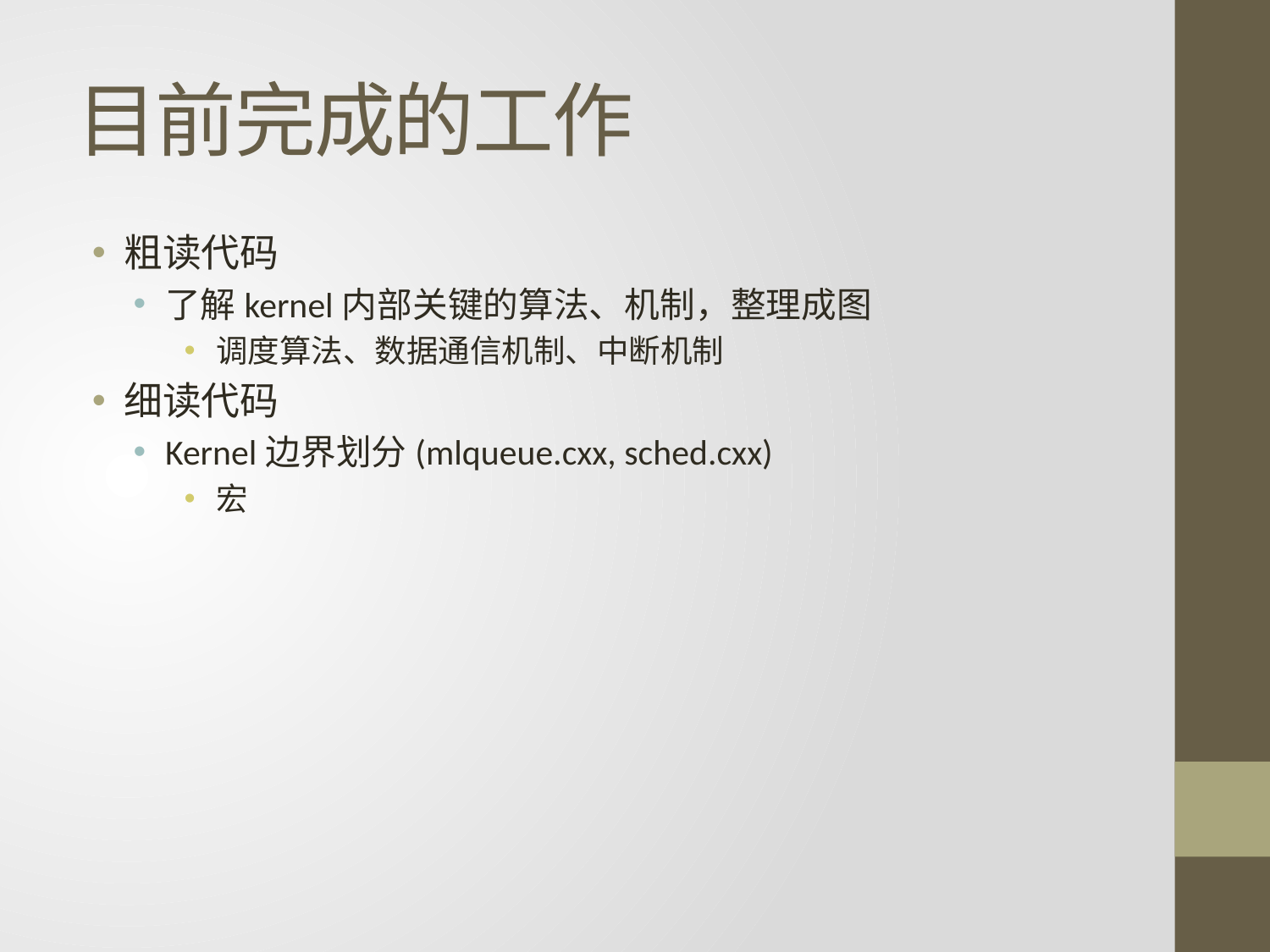

# 目前完成的工作
粗读代码
了解kernel内部关键的算法、机制，整理成图
调度算法、数据通信机制、中断机制
细读代码
Kernel边界划分(mlqueue.cxx, sched.cxx)
宏